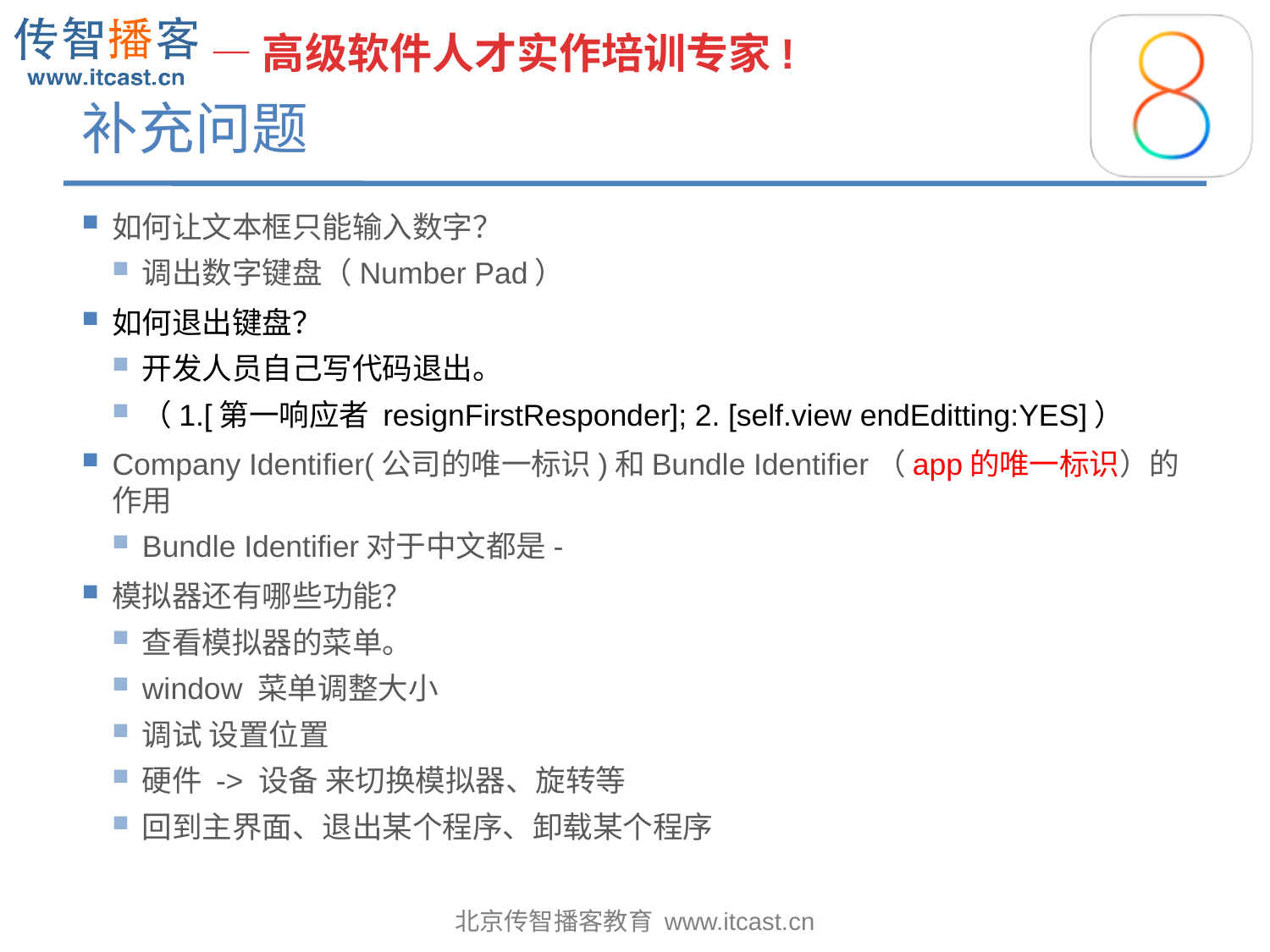

# 补充问题
如何让文本框只能输入数字？
调出数字键盘（Number Pad）
如何退出键盘？
开发人员自己写代码退出。
（1.[第一响应者 resignFirstResponder]; 2. [self.view endEditting:YES]）
Company Identifier(公司的唯一标识)和Bundle Identifier（app的唯一标识）的作用
Bundle Identifier对于中文都是-
模拟器还有哪些功能？
查看模拟器的菜单。
window 菜单调整大小
调试 设置位置
硬件 -> 设备 来切换模拟器、旋转等
回到主界面、退出某个程序、卸载某个程序